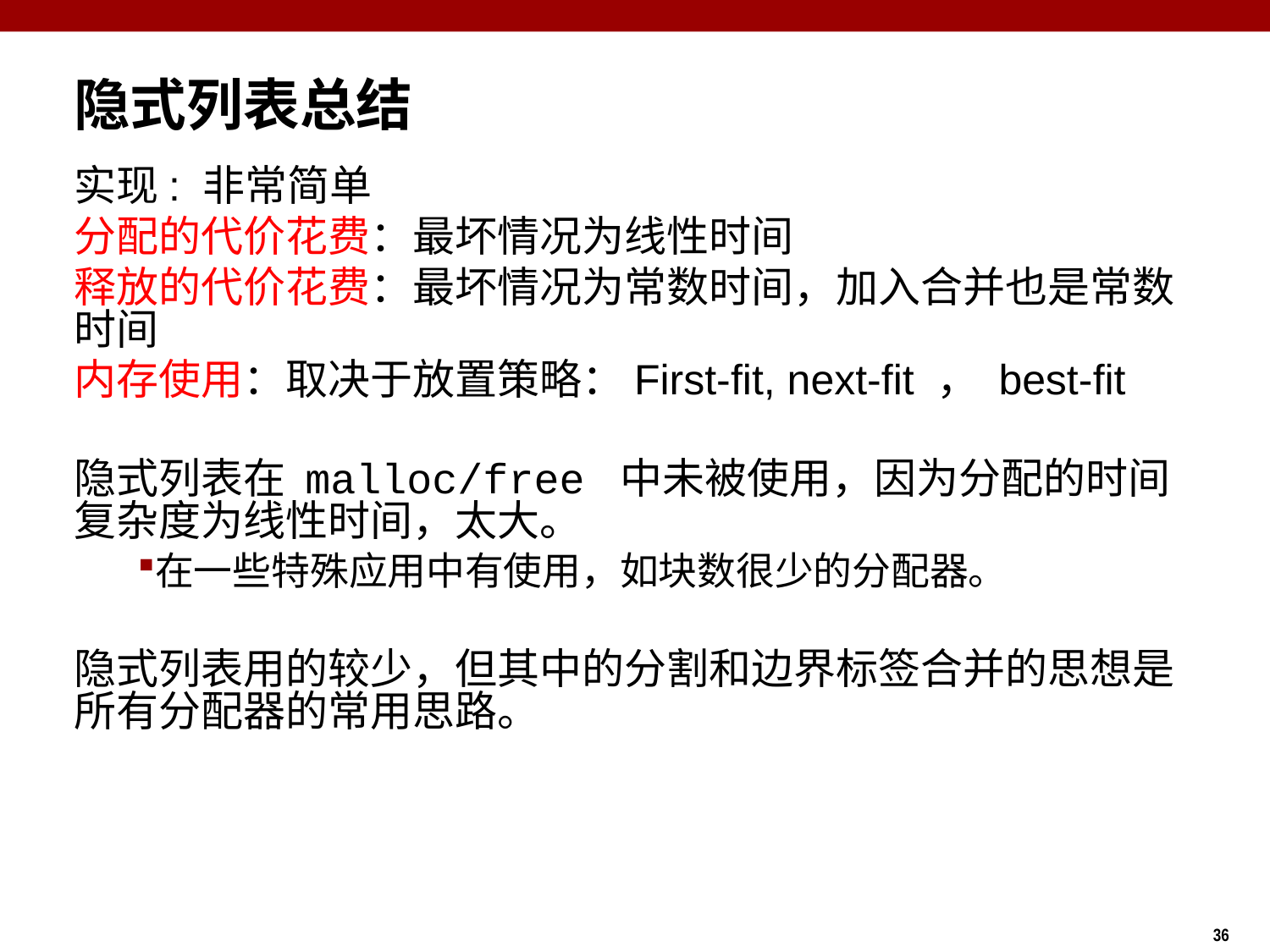

# 隐式列表总结
实现: 非常简单
分配的代价花费：最坏情况为线性时间
释放的代价花费：最坏情况为常数时间，加入合并也是常数时间
内存使用：取决于放置策略：First-fit, next-fit ， best-fit

隐式列表在 malloc/free 中未被使用，因为分配的时间复杂度为线性时间，太大。
在一些特殊应用中有使用，如块数很少的分配器。

隐式列表用的较少，但其中的分割和边界标签合并的思想是所有分配器的常用思路。